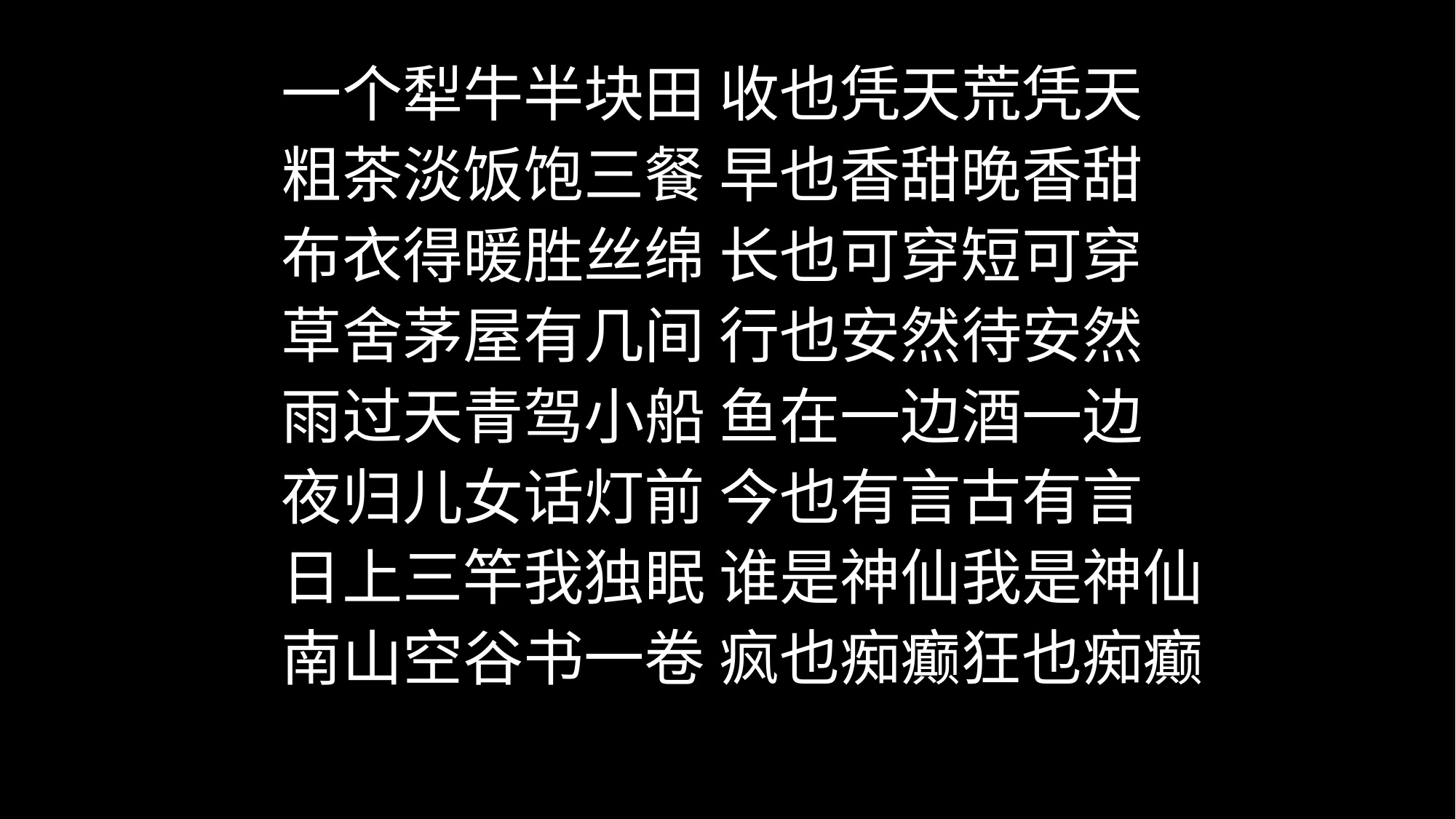

一个犁牛半块田 收也凭天荒凭天
粗茶淡饭饱三餐 早也香甜晚香甜
布衣得暖胜丝绵 长也可穿短可穿
草舍茅屋有几间 行也安然待安然
雨过天青驾小船 鱼在一边酒一边
夜归儿女话灯前 今也有言古有言
日上三竿我独眠 谁是神仙我是神仙
南山空谷书一卷 疯也痴癫狂也痴癫